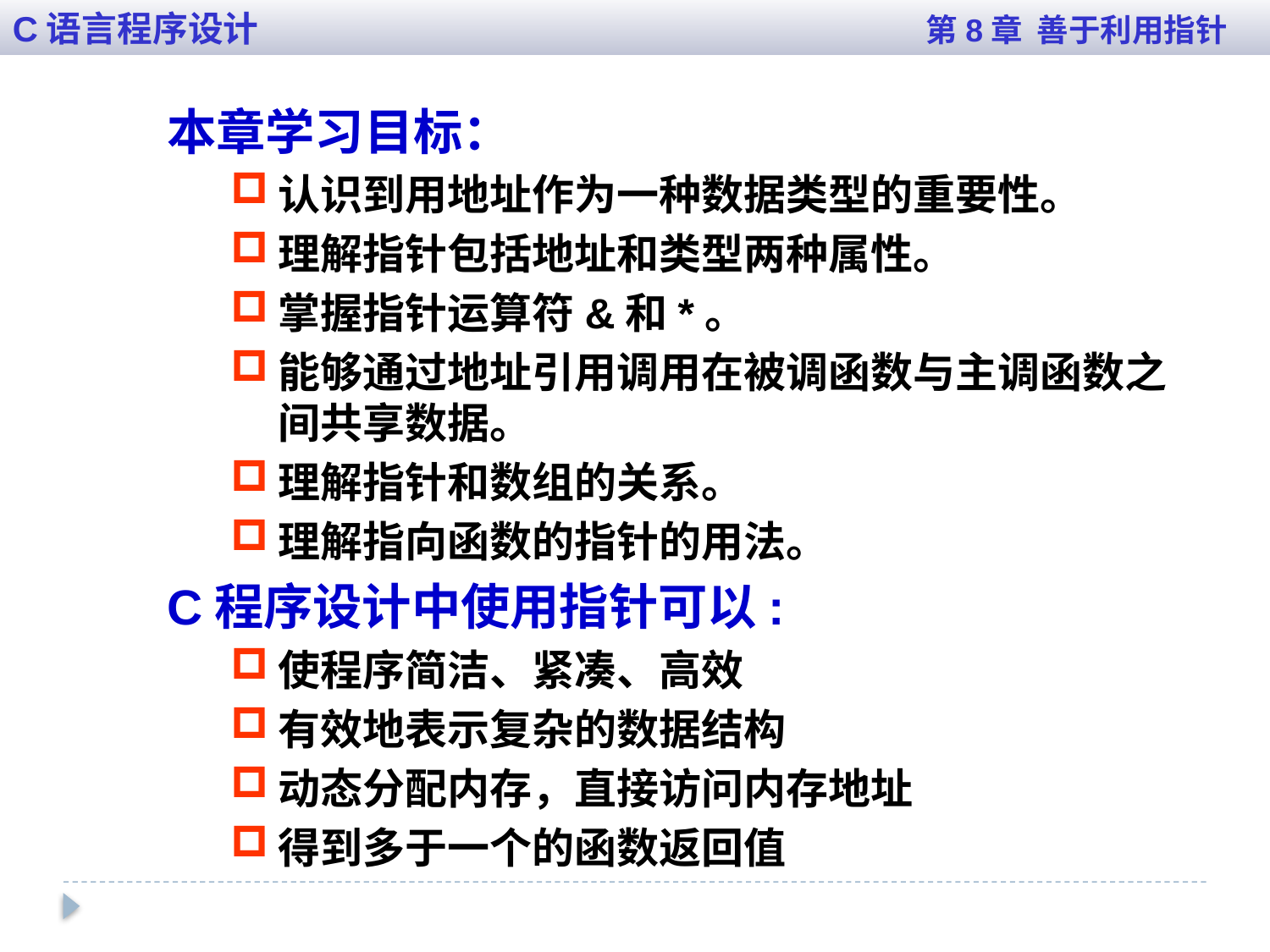

C语言程序设计                                                                                   第8章  善于利用指针
本章学习目标：
认识到用地址作为一种数据类型的重要性。
理解指针包括地址和类型两种属性。
掌握指针运算符&和*。
能够通过地址引用调用在被调函数与主调函数之间共享数据。
理解指针和数组的关系。
理解指向函数的指针的用法。
C程序设计中使用指针可以:
使程序简洁、紧凑、高效
有效地表示复杂的数据结构
动态分配内存，直接访问内存地址
得到多于一个的函数返回值